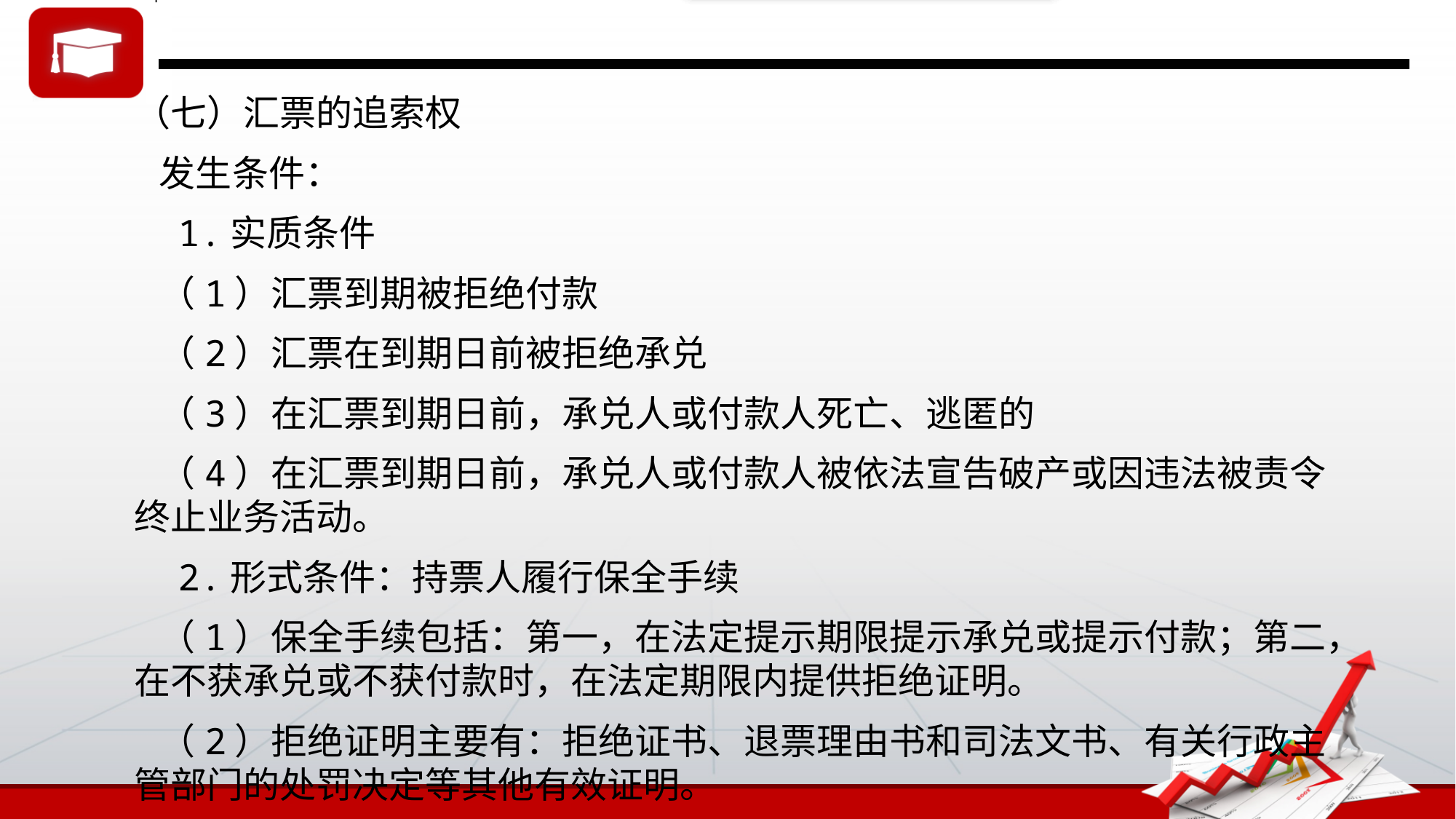

（七）汇票的追索权
  发生条件：
  1.实质条件
  （1）汇票到期被拒绝付款
  （2）汇票在到期日前被拒绝承兑
  （3）在汇票到期日前，承兑人或付款人死亡、逃匿的
  （4）在汇票到期日前，承兑人或付款人被依法宣告破产或因违法被责令终止业务活动。
  2.形式条件：持票人履行保全手续
  （1）保全手续包括：第一，在法定提示期限提示承兑或提示付款；第二，在不获承兑或不获付款时，在法定期限内提供拒绝证明。
  （2）拒绝证明主要有：拒绝证书、退票理由书和司法文书、有关行政主管部门的处罚决定等其他有效证明。